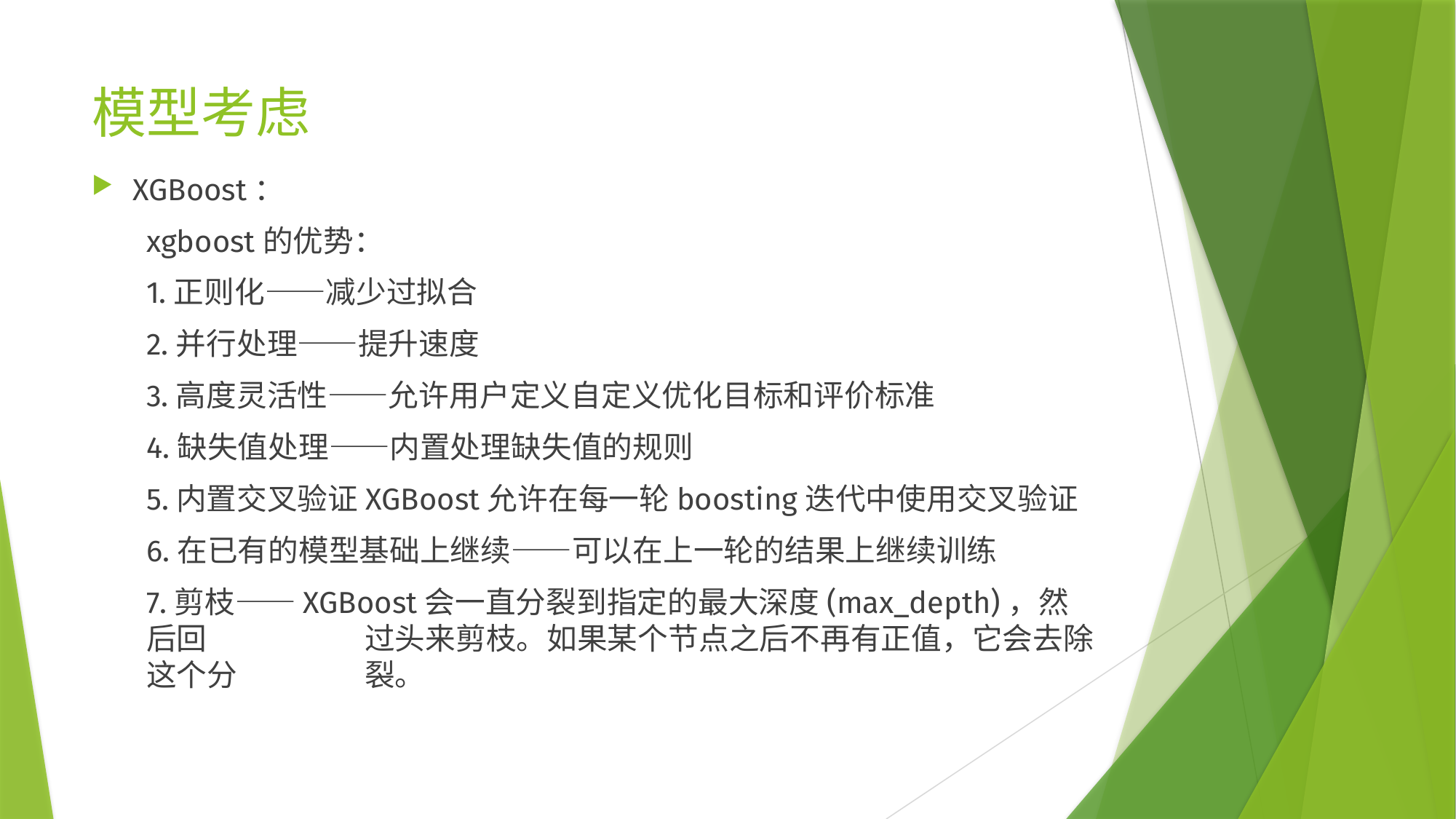

# 模型考虑
XGBoost：
xgboost的优势：
1.正则化——减少过拟合
2.并行处理——提升速度
3.高度灵活性——允许用户定义自定义优化目标和评价标准
4.缺失值处理——内置处理缺失值的规则
5.内置交叉验证XGBoost允许在每一轮boosting迭代中使用交叉验证
6.在已有的模型基础上继续——可以在上一轮的结果上继续训练
7.剪枝——XGBoost会一直分裂到指定的最大深度(max_depth)，然后回		过头来剪枝。如果某个节点之后不再有正值，它会去除这个分		裂。